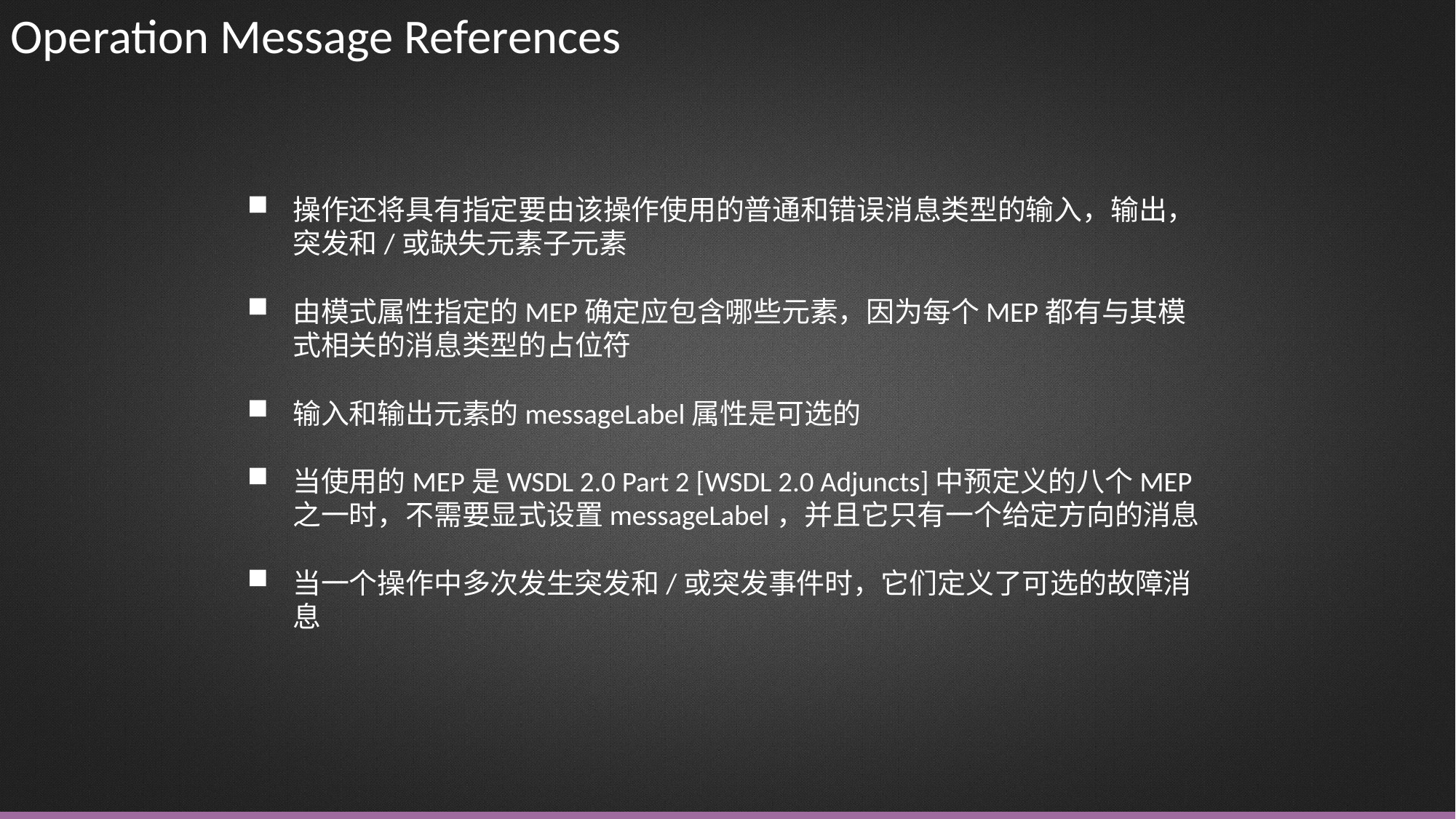

Operation Message References

操作还将具有指定要由该操作使用的普通和​​错误消息类型的输入，输出，突发和/或缺失元素子元素

由模式属性指定的MEP确定应包含哪些元素，因为每个MEP都有与其模式相关的消息类型的占位符

输入和输出元素的messageLabel属性是可选的

当使用的MEP是WSDL 2.0 Part 2 [WSDL 2.0 Adjuncts]中预定义的八个MEP之一时，不需要显式设置messageLabel，并且它只有一个给定方向的消息

当一个操作中多次发生突发和/或突发事件时，它们定义了可选的故障消息